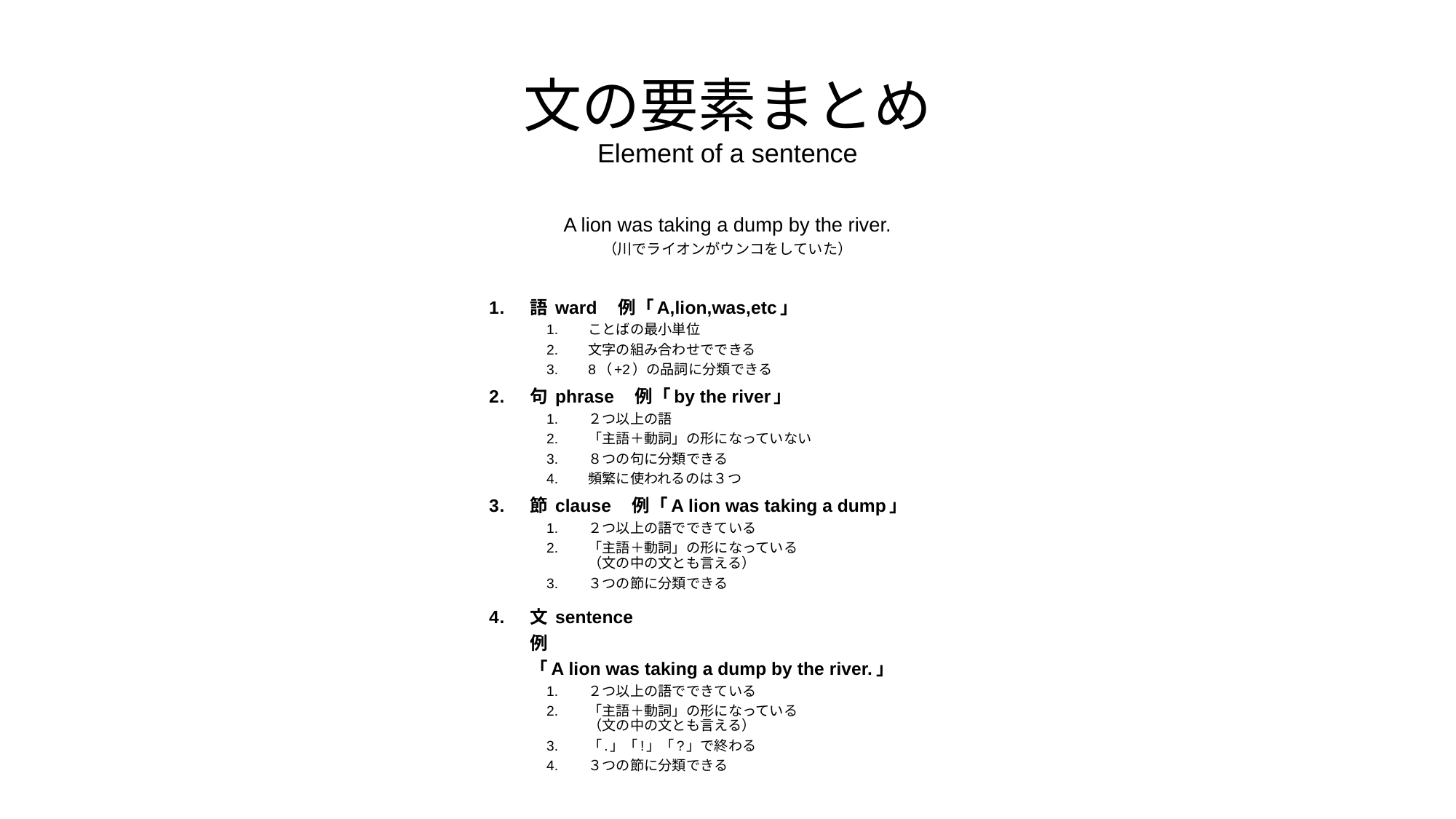

# 文の要素まとめ Element of a sentence
A lion was taking a dump by the river.
（川でライオンがウンコをしていた）

語 ward　例「A,lion,was,etc」
ことばの最小単位
文字の組み合わせでできる
8（+2）の品詞に分類できる
句 phrase　例「by the river」
２つ以上の語
「主語＋動詞」の形になっていない
８つの句に分類できる
頻繁に使われるのは３つ
節 clause　例「A lion was taking a dump」
２つ以上の語でできている
「主語＋動詞」の形になっている
（文の中の文とも言える）
３つの節に分類できる
文 sentence
例
「A lion was taking a dump by the river.」
２つ以上の語でできている
「主語＋動詞」の形になっている
（文の中の文とも言える）
「.」「!」「?」で終わる
３つの節に分類できる